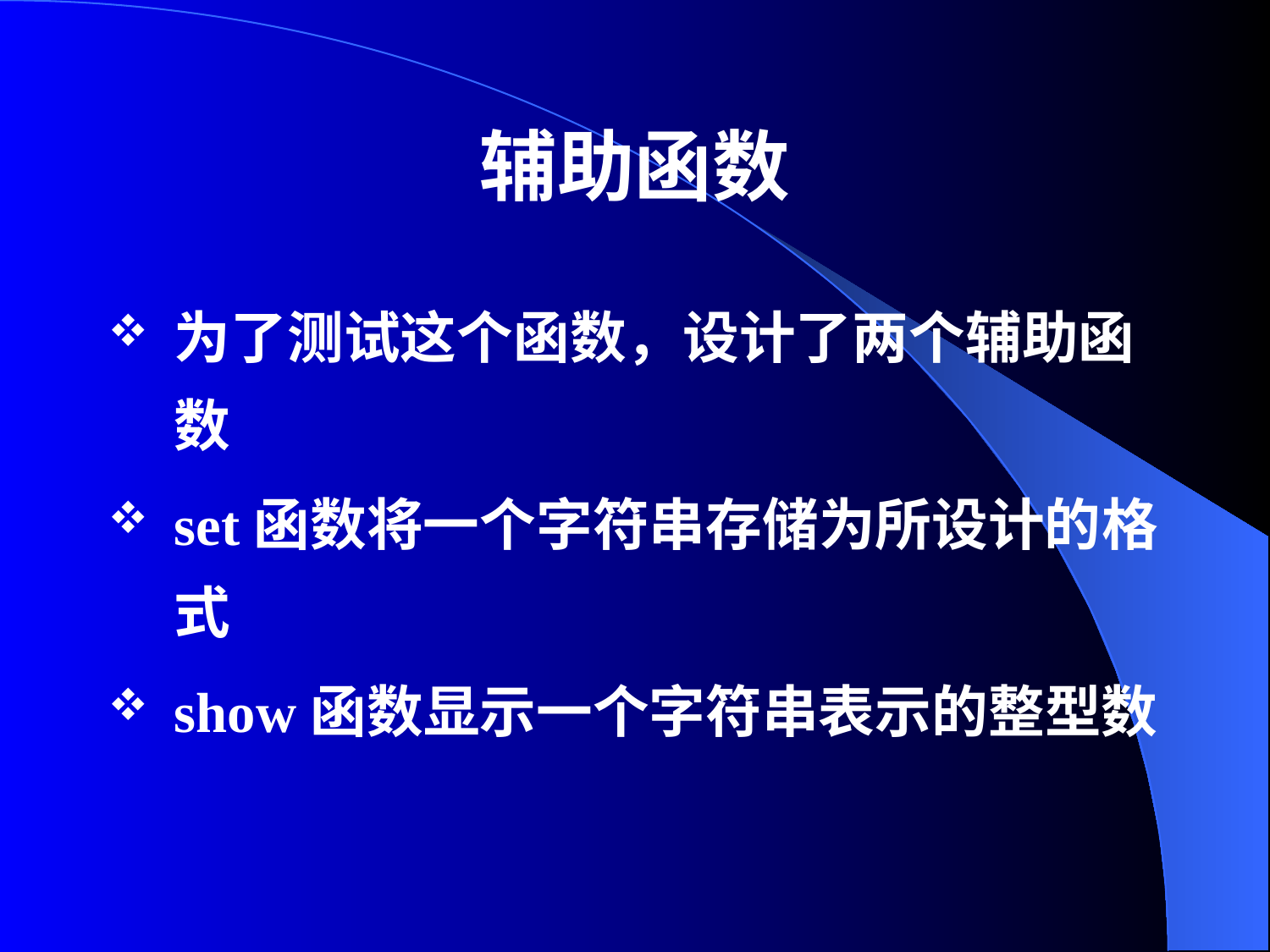

# 辅助函数
为了测试这个函数，设计了两个辅助函数
set函数将一个字符串存储为所设计的格式
show函数显示一个字符串表示的整型数